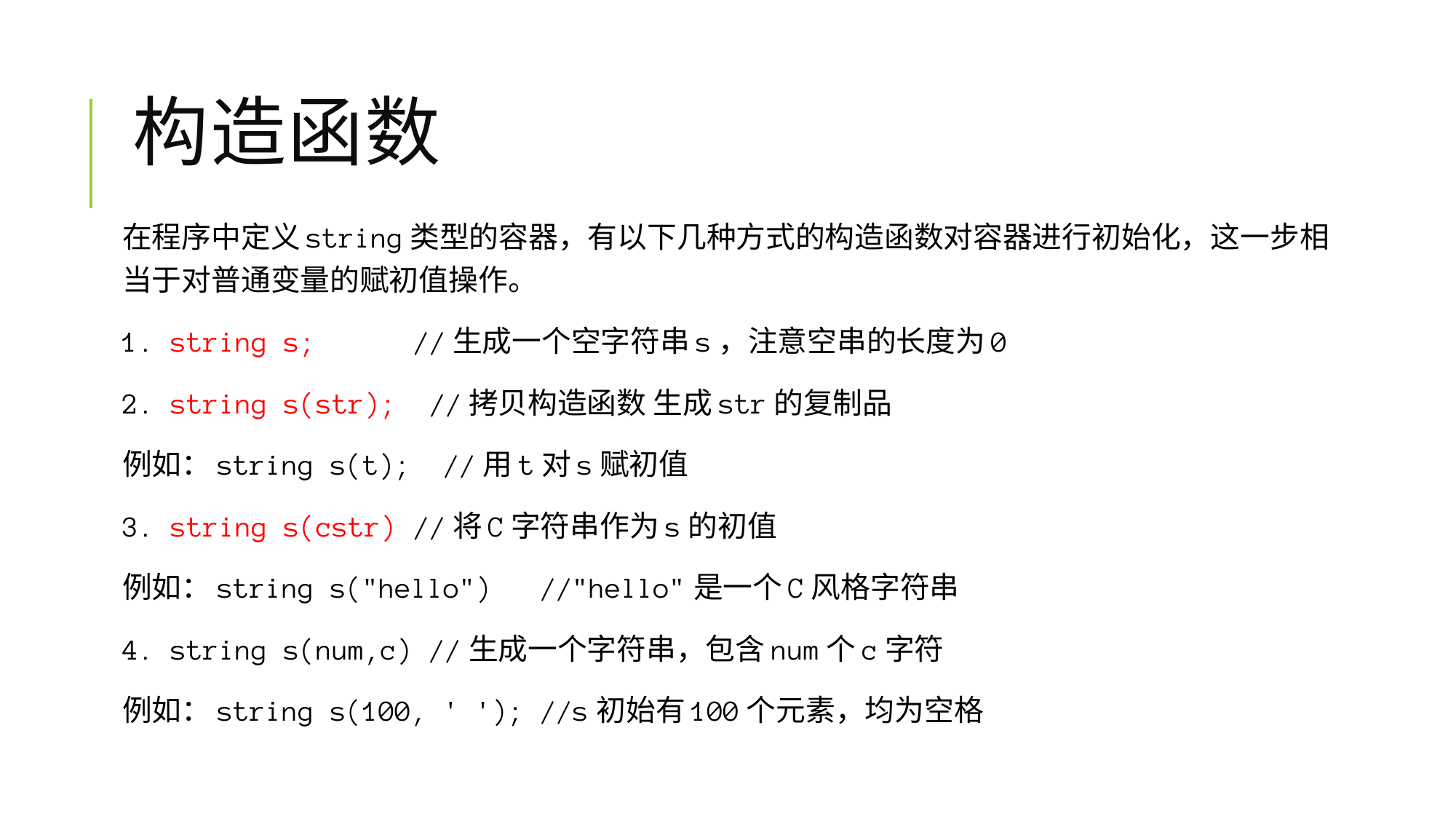

# 构造函数
在程序中定义string类型的容器，有以下几种方式的构造函数对容器进行初始化，这一步相当于对普通变量的赋初值操作。
1. string s; 	//生成一个空字符串s，注意空串的长度为0
2. string s(str);  //拷贝构造函数 生成str的复制品
例如：string s(t);  //用t对s赋初值
3. string s(cstr) //将C字符串作为s的初值
例如：string s("hello")   //"hello"是一个C风格字符串
4. string s(num,c) //生成一个字符串，包含num个c字符
例如：string s(100, ' '); //s初始有100个元素，均为空格